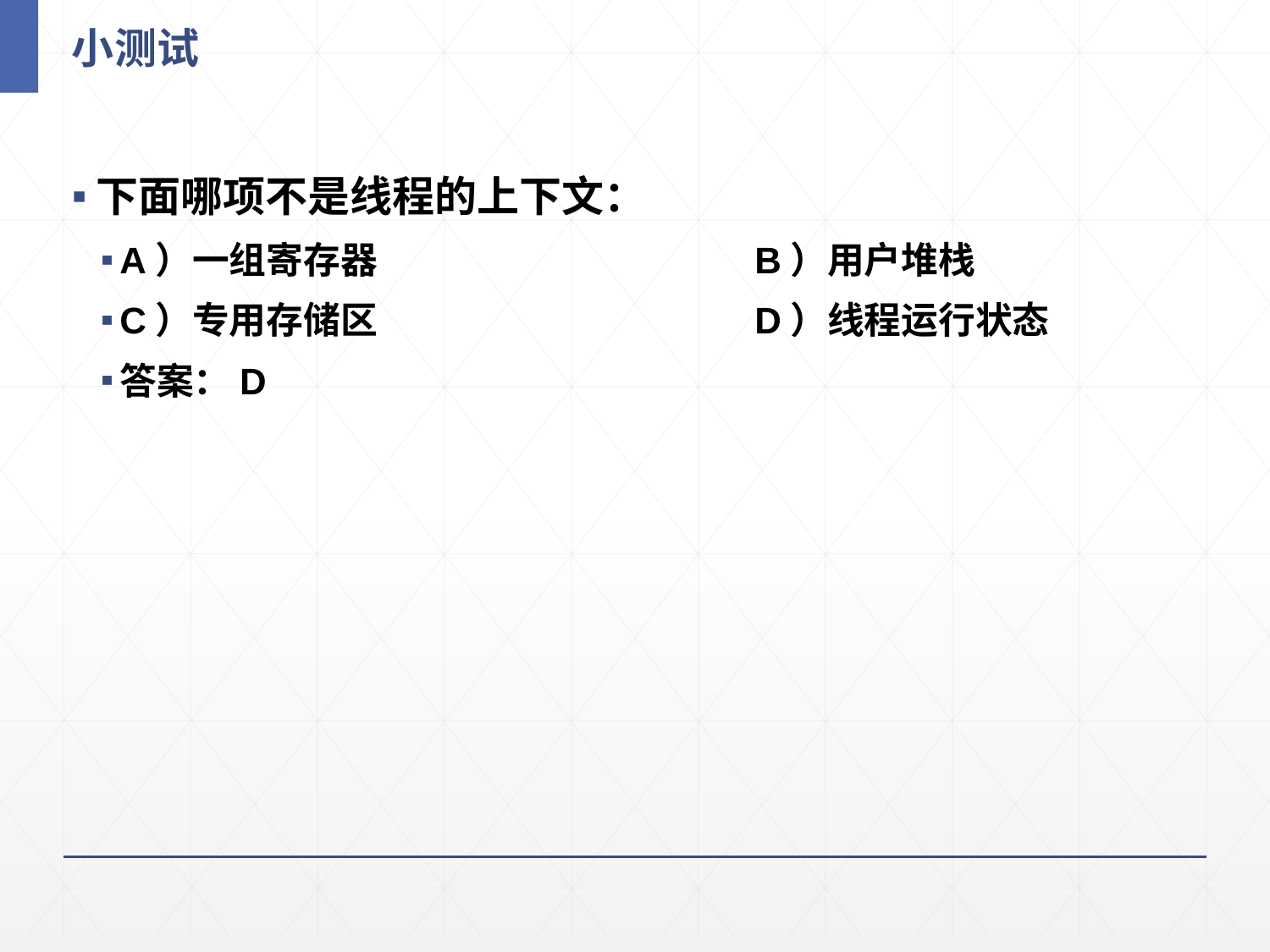

# 小测试
下面哪项不是线程的上下文：
A）一组寄存器     			B）用户堆栈
C）专用存储区			D）线程运行状态
答案：D